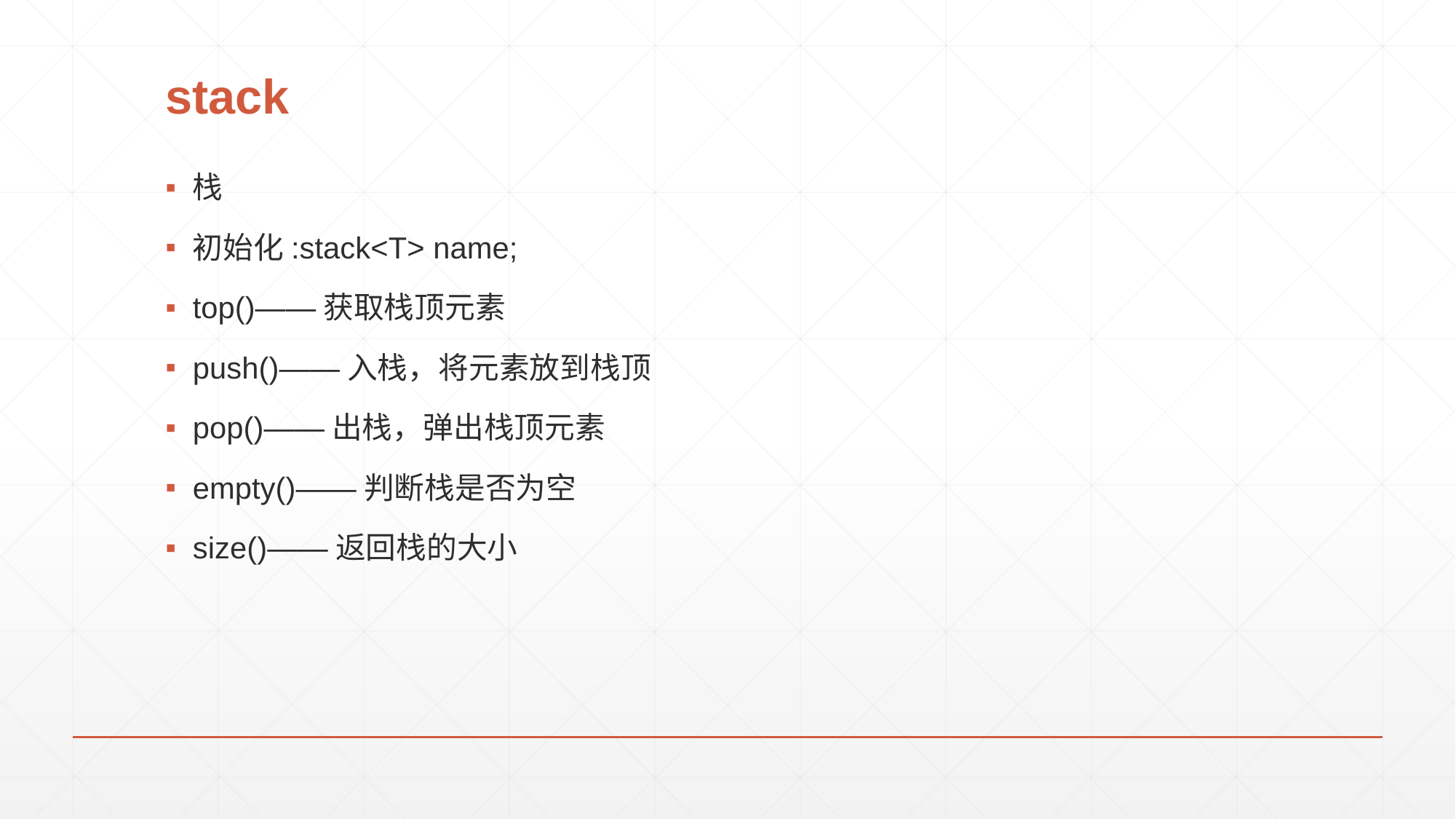

# stack
栈
初始化:stack<T> name;
top()——获取栈顶元素
push()——入栈，将元素放到栈顶
pop()——出栈，弹出栈顶元素
empty()——判断栈是否为空
size()——返回栈的大小